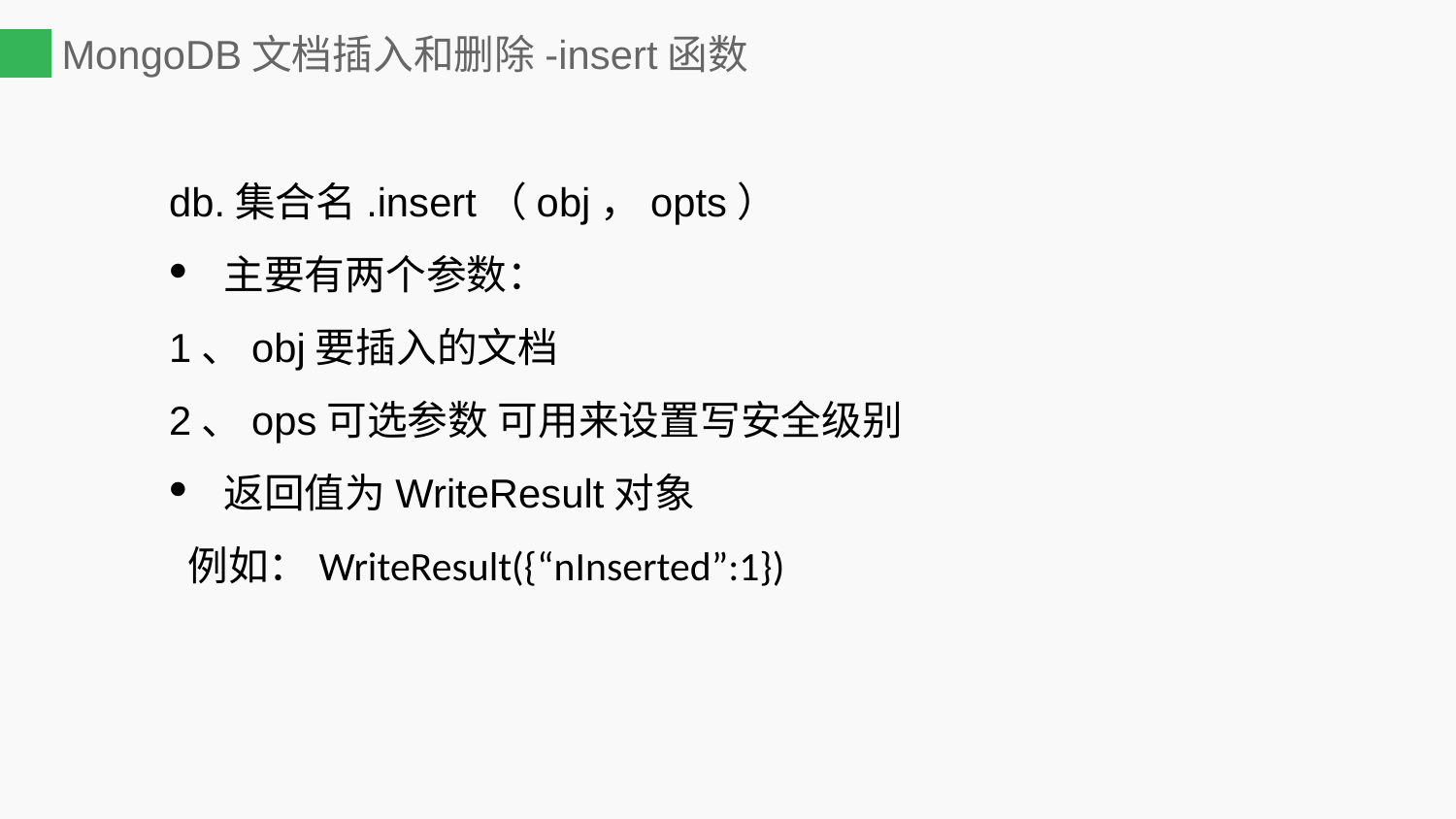

# MongoDB文档插入和删除-insert函数
db.集合名.insert（obj，opts）
主要有两个参数：
1、obj要插入的文档
2、ops可选参数 可用来设置写安全级别
返回值为WriteResult对象
 例如：WriteResult({“nInserted”:1})